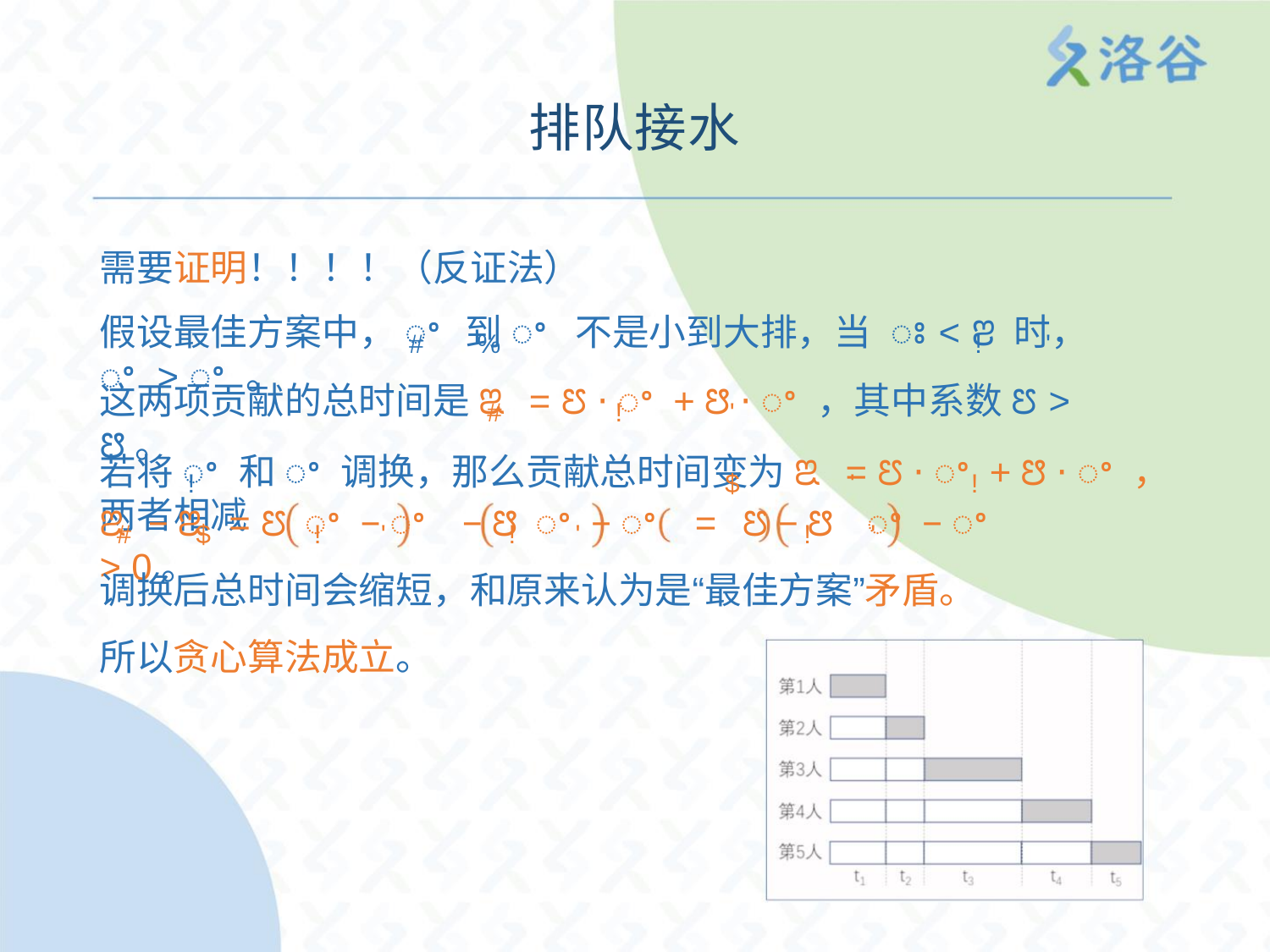

排队接水
需要证明！！！！（反证法）
假设最佳方案中，ꢀ 到ꢀ 不是小到大排，当 ꢁ < ꢂ 时，ꢀ > ꢀ 。
#
%
!
'
这两项贡献的总时间是ꢃ = ꢄ ⋅ ꢀ + ꢅ ⋅ ꢀ ，其中系数ꢄ > ꢅ。
#
!
'
若将ꢀ 和ꢀ 调换，那么贡献总时间变为ꢃ = ꢄ ⋅ ꢀ + ꢅ ⋅ ꢀ ，两者相减
!
'
$
'
!
ꢃ − ꢃ = ꢄ ꢀ − ꢀ − ꢅ ꢀ − ꢀ = ꢄ − ꢅ ꢀ − ꢀ > 0。
#
$
!
'
!
'
!
'
调换后总时间会缩短，和原来认为是“最佳方案”矛盾。
所以贪心算法成立。